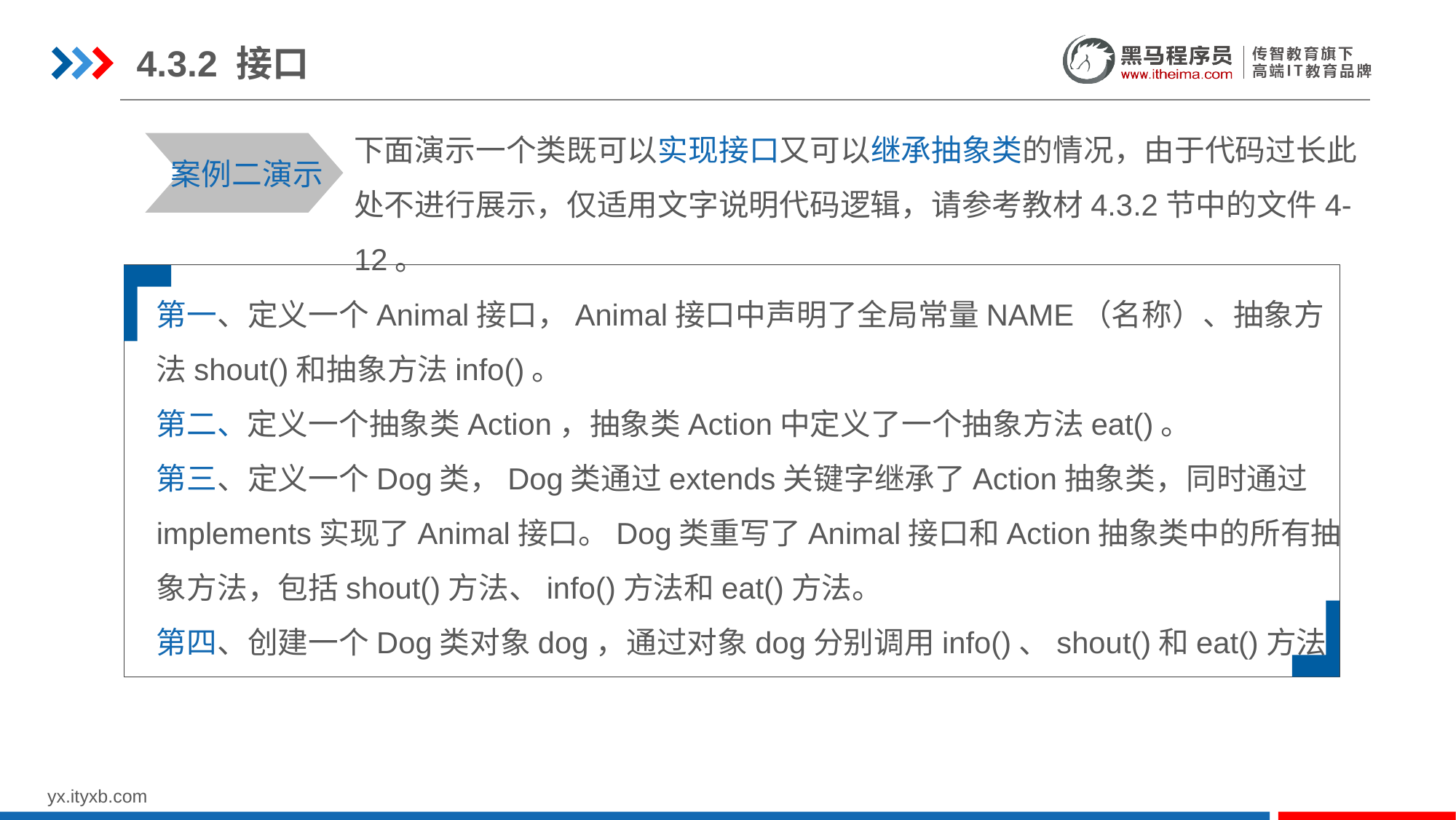

4.3.2 接口
下面演示一个类既可以实现接口又可以继承抽象类的情况，由于代码过长此处不进行展示，仅适用文字说明代码逻辑，请参考教材4.3.2节中的文件4-12。

案例二演示

第一、定义一个Animal接口，Animal接口中声明了全局常量NAME（名称）、抽象方法shout()和抽象方法info()。
第二、定义一个抽象类Action，抽象类Action中定义了一个抽象方法eat()。
第三、定义一个Dog类，Dog类通过extends关键字继承了Action抽象类，同时通过implements实现了Animal接口。Dog类重写了Animal接口和Action抽象类中的所有抽象方法，包括shout()方法、info()方法和eat()方法。
第四、创建一个Dog类对象dog，通过对象dog分别调用info()、shout()和eat()方法。